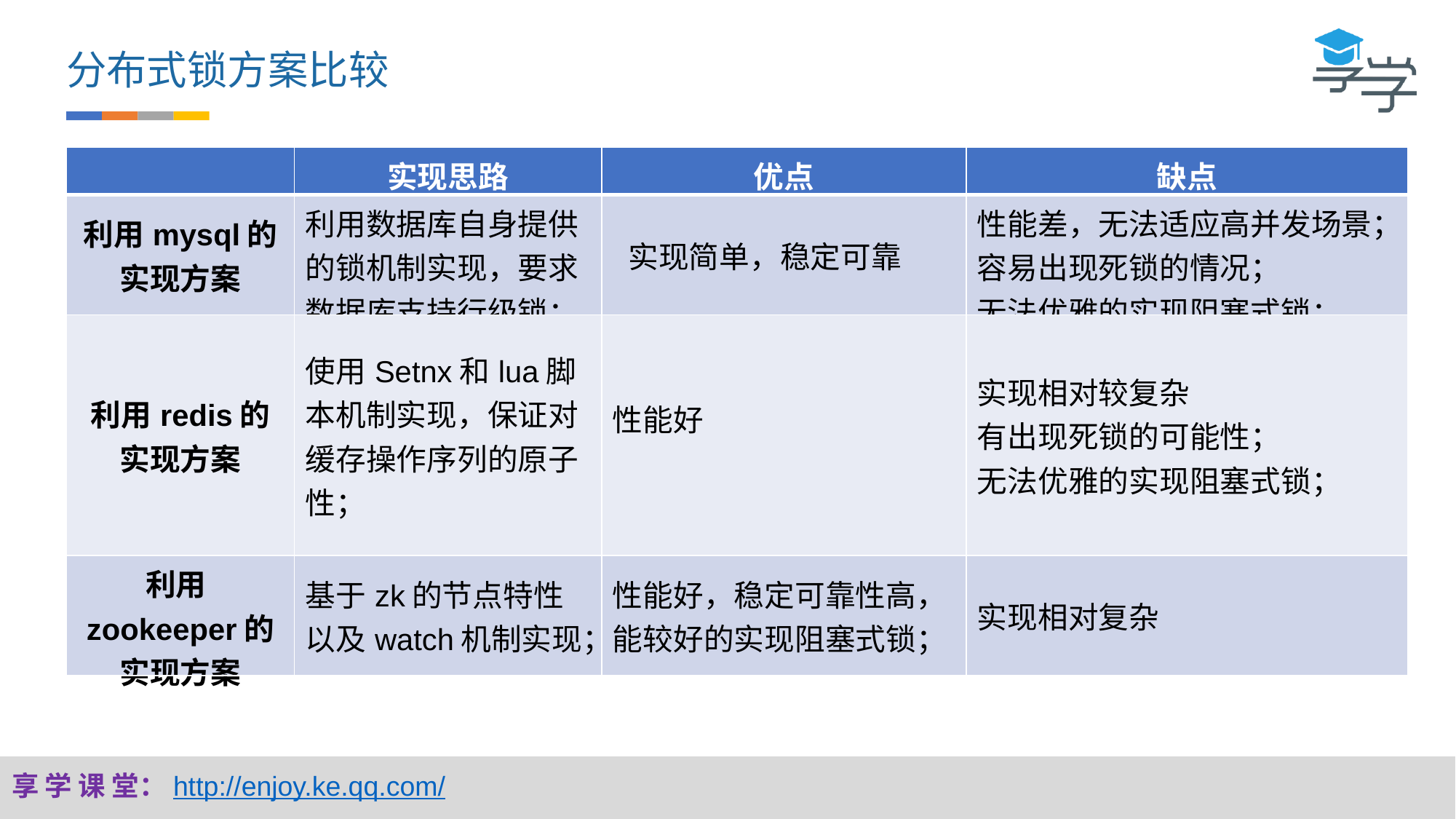

分布式锁方案比较

|  | 实现思路 | 优点 | 缺点 |
| --- | --- | --- | --- |
| 利用mysql的实现方案 | 利用数据库自身提供的锁机制实现，要求数据库支持行级锁； | 实现简单，稳定可靠 | 性能差，无法适应高并发场景； 容易出现死锁的情况； 无法优雅的实现阻塞式锁； |
| 利用redis的实现方案 | 使用Setnx和lua脚本机制实现，保证对缓存操作序列的原子性； | 性能好 | 实现相对较复杂 有出现死锁的可能性； 无法优雅的实现阻塞式锁； |
| 利用zookeeper的实现方案 | 基于zk的节点特性以及watch机制实现； | 性能好，稳定可靠性高，能较好的实现阻塞式锁； | 实现相对复杂 |